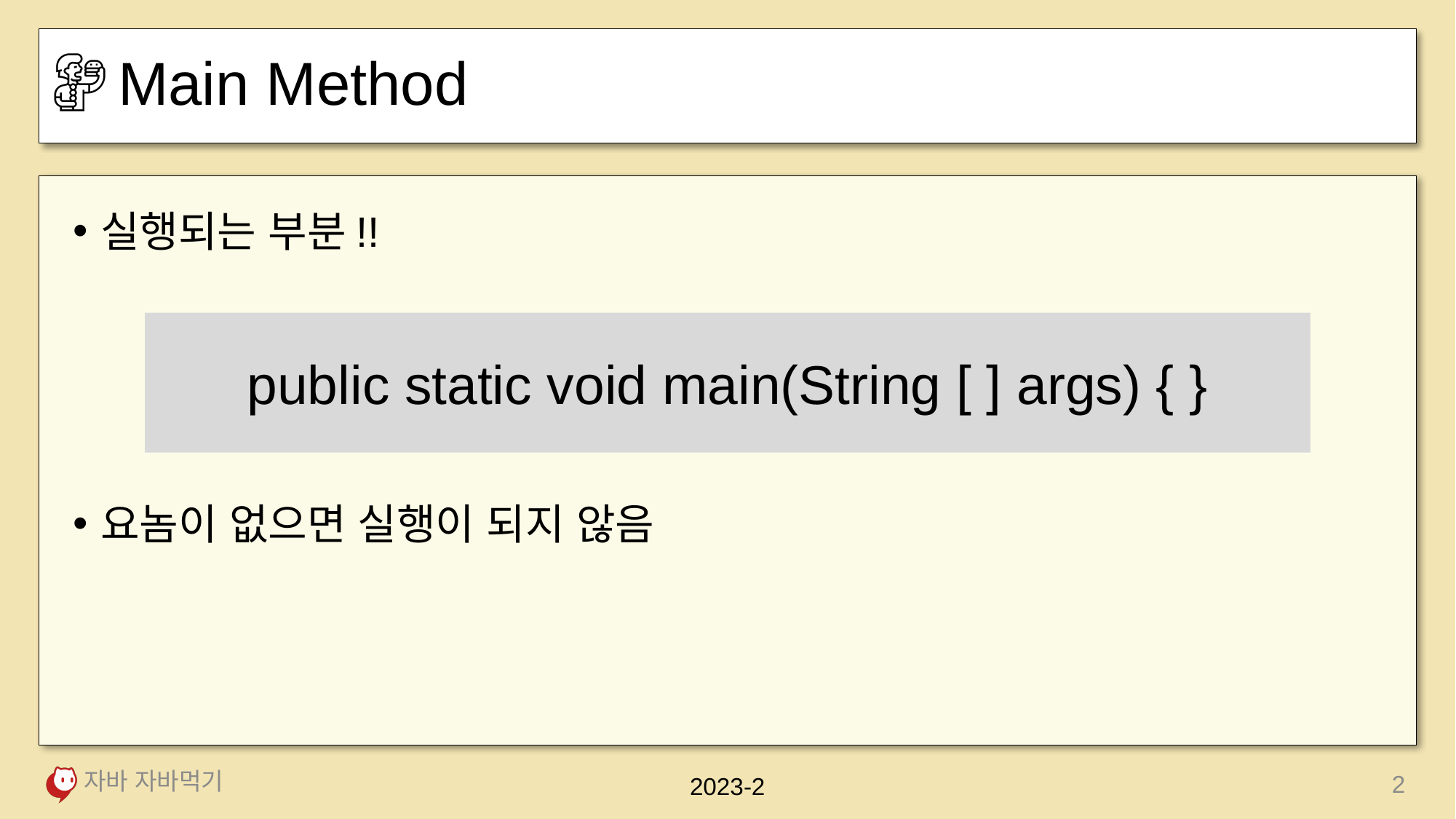

# Main Method
실행되는 부분!!

요놈이 없으면 실행이 되지 않음
public static void main(String [ ] args) { }
자바 자바먹기
2